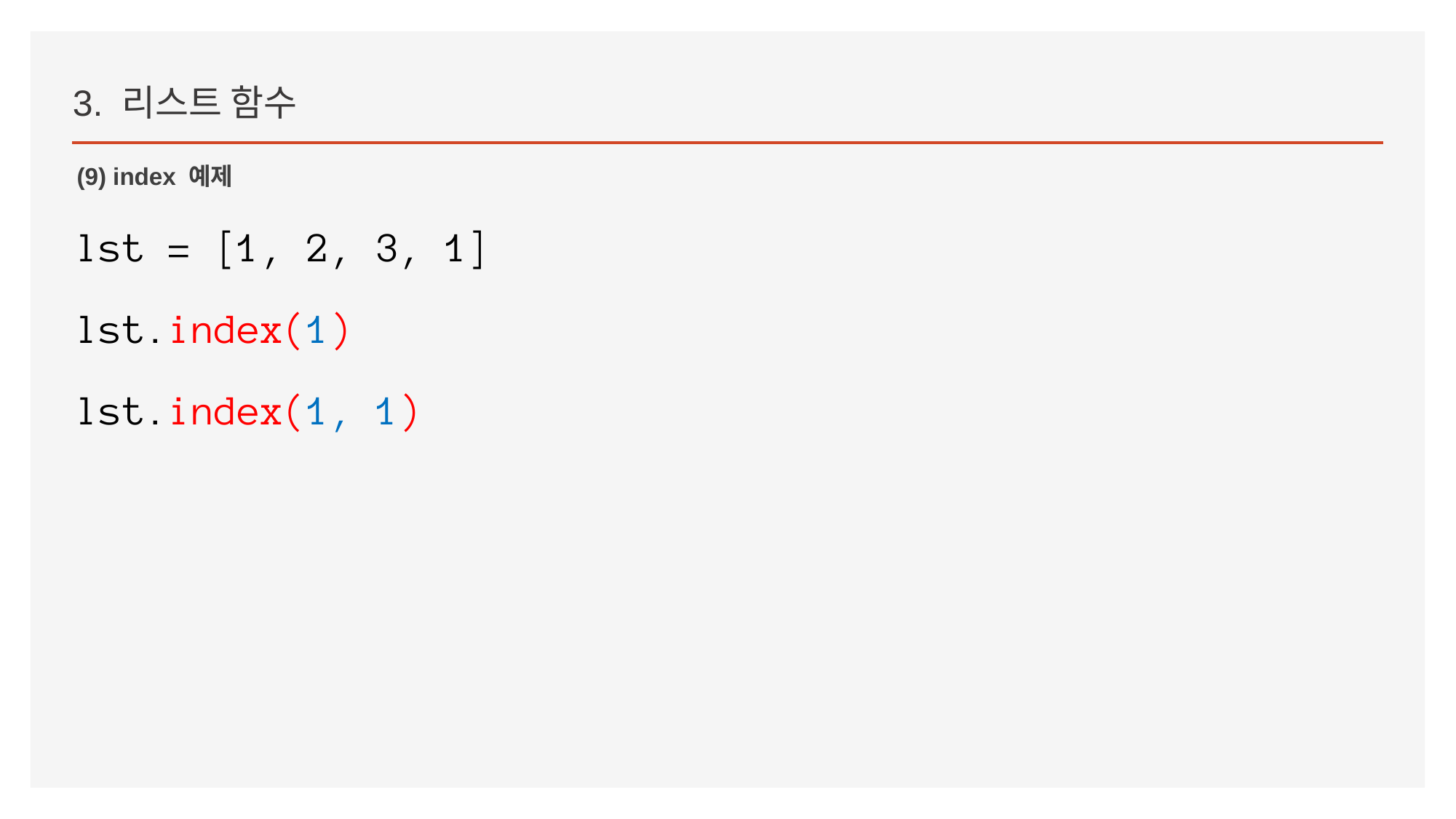

3. 리스트 함수
(9) index 예제
lst = [1, 2, 3, 1]
lst.index(1)
lst.index(1, 1)